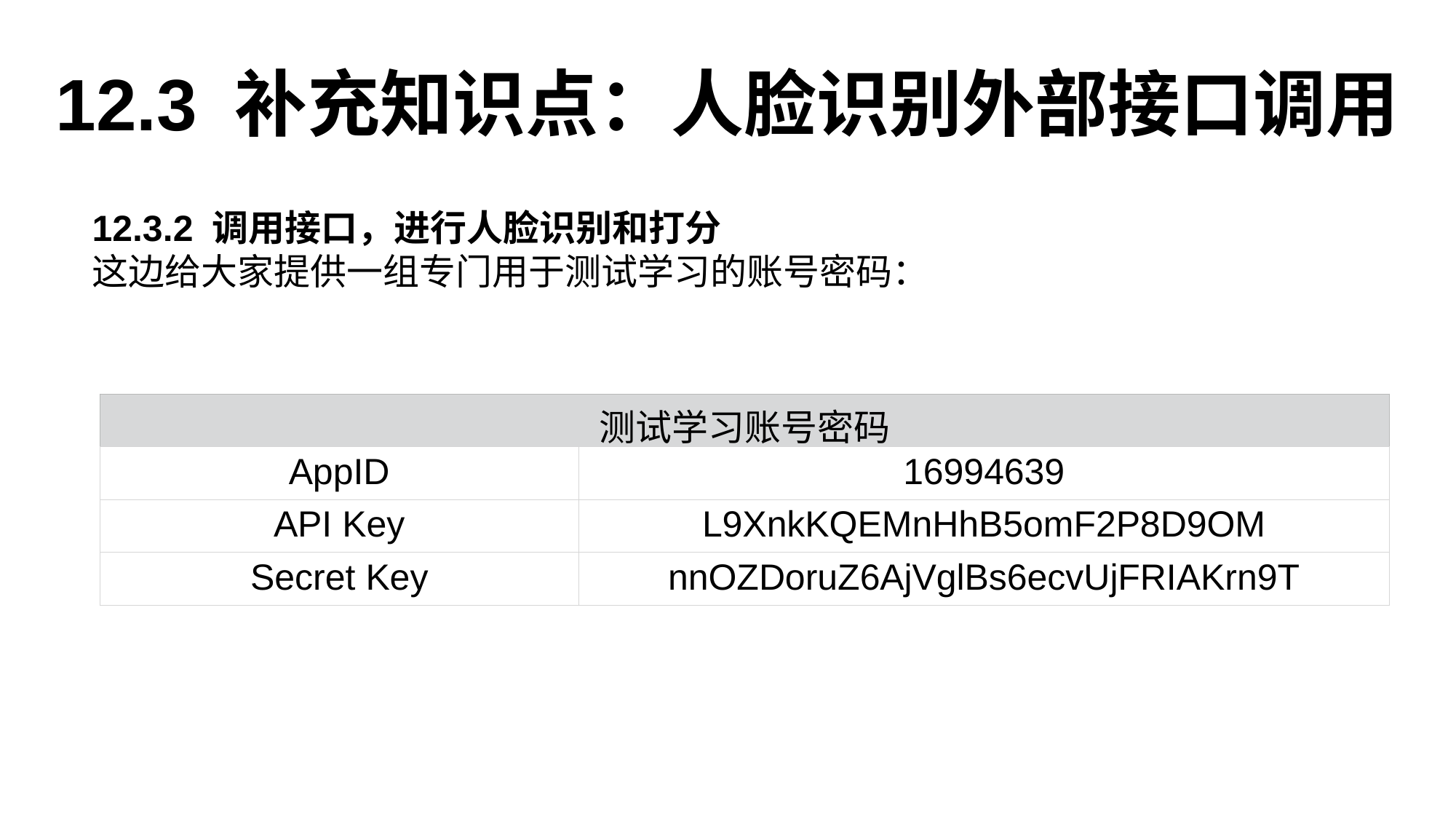

12.3 补充知识点：人脸识别外部接口调用
12.3.2 调用接口，进行人脸识别和打分
这边给大家提供一组专门用于测试学习的账号密码：
| 测试学习账号密码 |  |
| --- | --- |
| AppID | 16994639 |
| API Key | L9XnkKQEMnHhB5omF2P8D9OM |
| Secret Key | nnOZDoruZ6AjVglBs6ecvUjFRIAKrn9T |